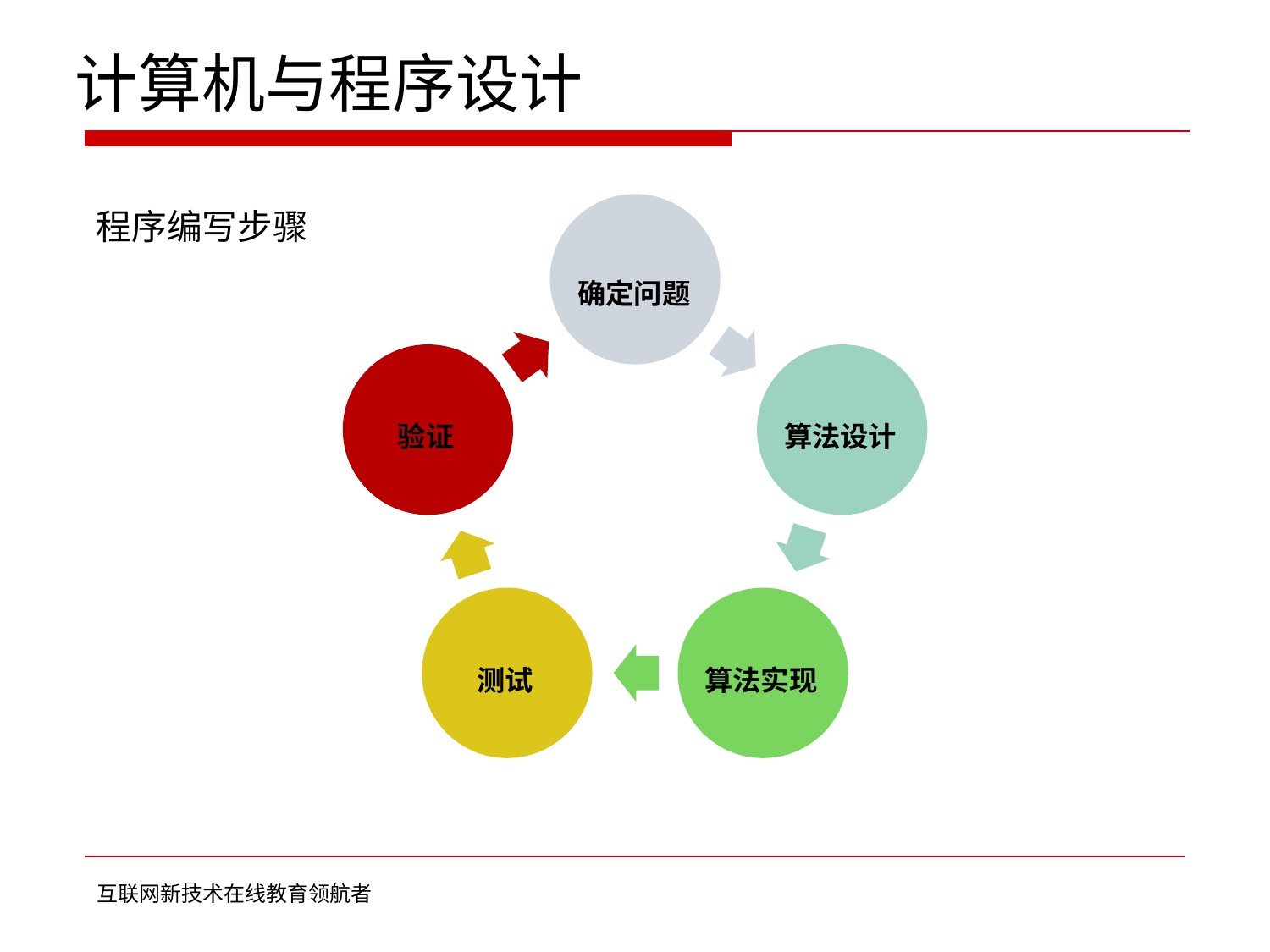

计算机与程序设计

	程序编写步骤

		确定问题

验证
算法设计

测试
算法实现

互联网新技术在线教育领航者